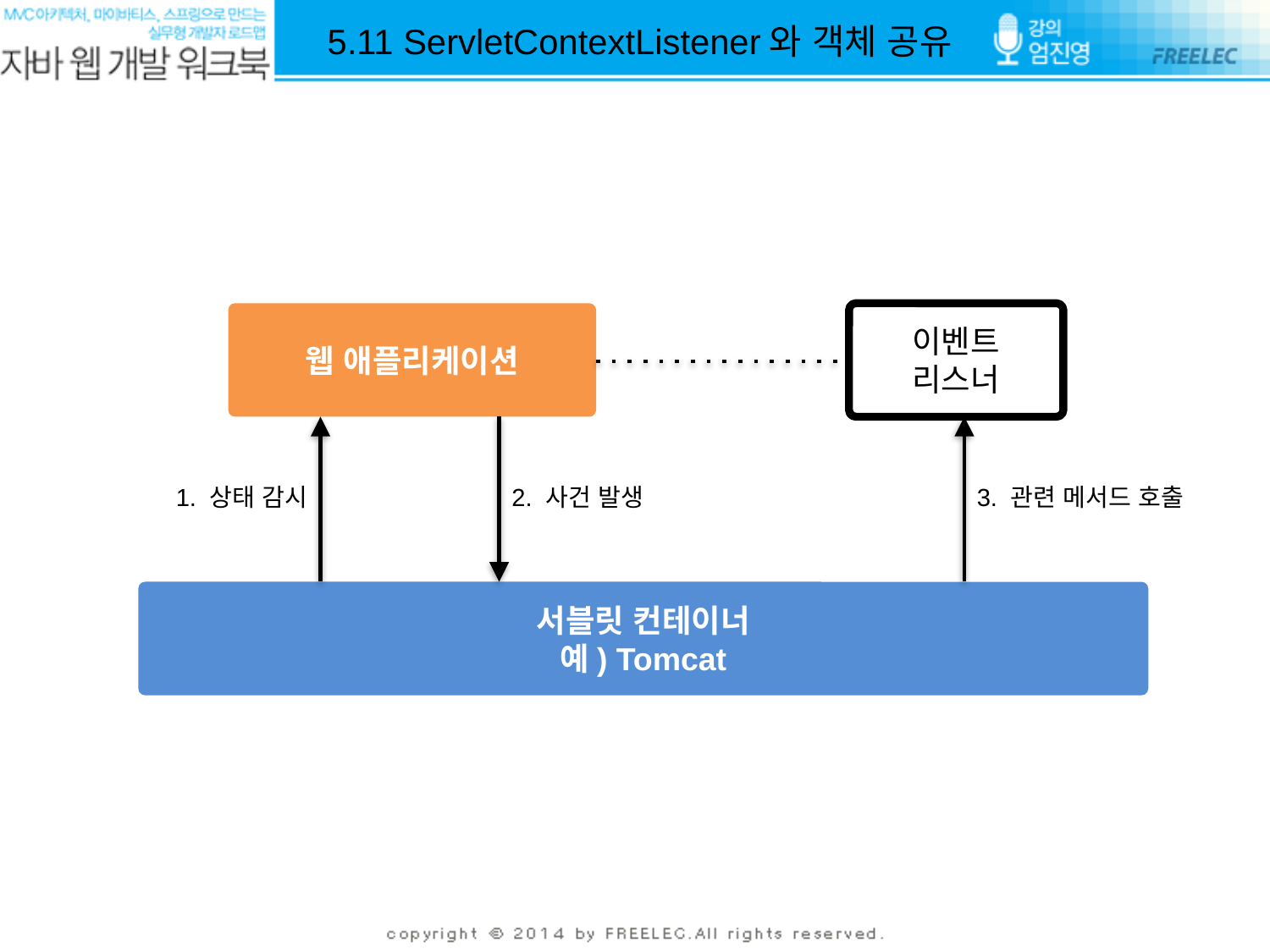

5.11 ServletContextListener와 객체 공유
웹 애플리케이션
이벤트
리스너
3. 관련 메서드 호출
1. 상태 감시
2. 사건 발생
서블릿 컨테이너
예) Tomcat